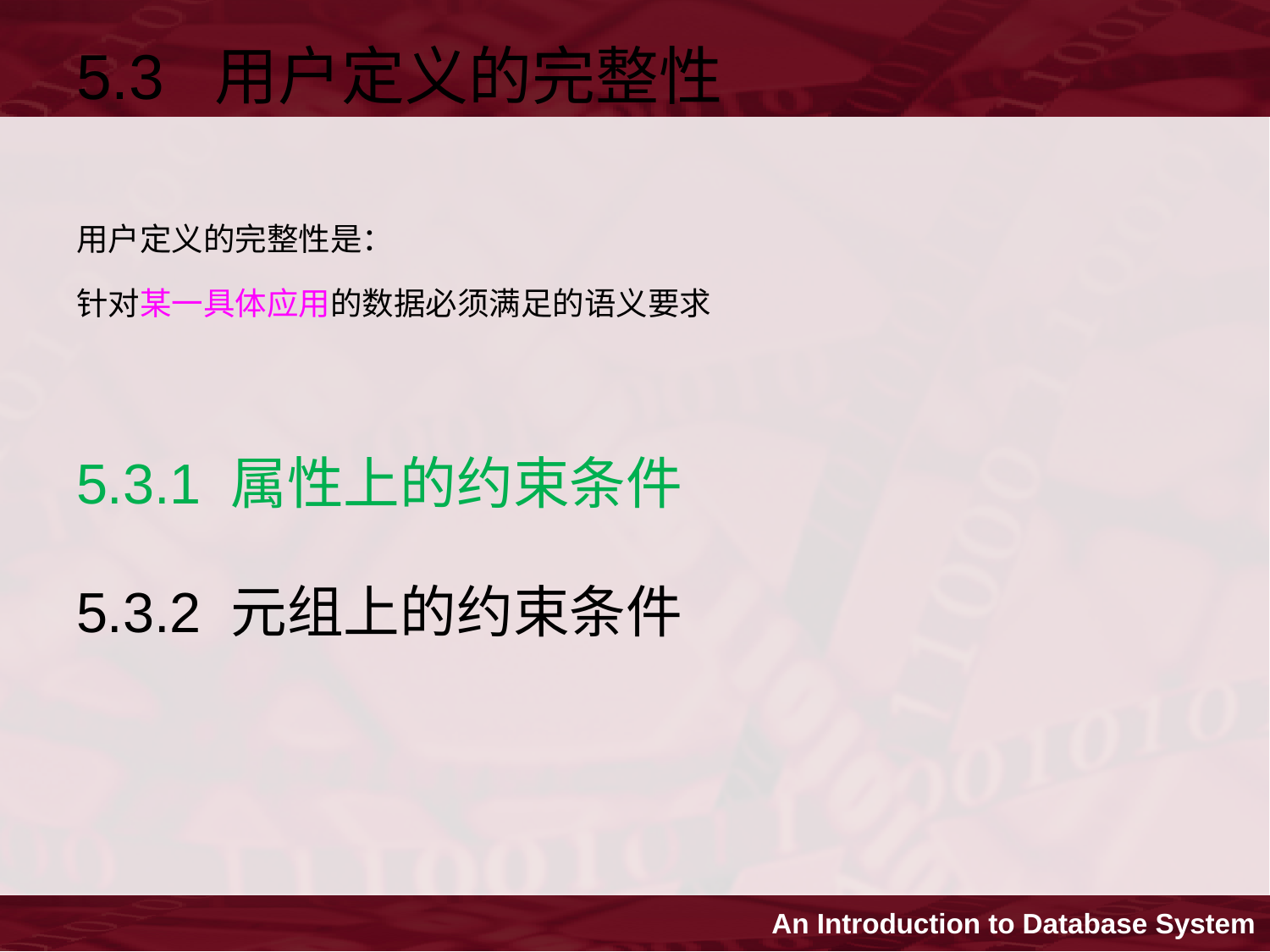

5.3  用户定义的完整性
用户定义的完整性是：
针对某一具体应用的数据必须满足的语义要求

5.3.1 属性上的约束条件
5.3.2 元组上的约束条件